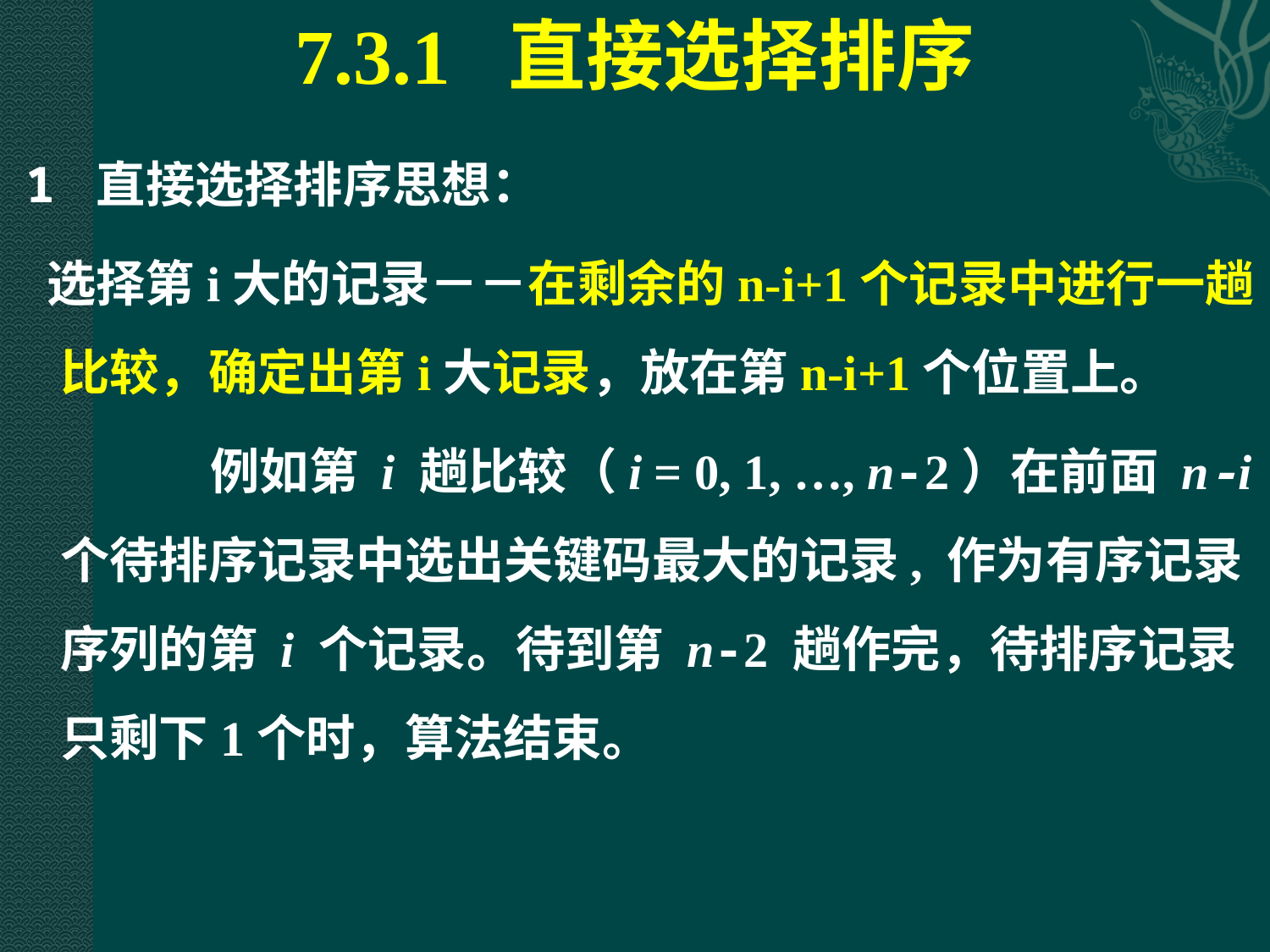

7.3.1  直接选择排序

 1 直接选择排序思想：
  选择第i大的记录－－在剩余的n-i+1个记录中进行一趟比较，确定出第i大记录，放在第n-i+1个位置上。
		 例如第 i 趟比较（i = 0, 1, …, n-2）在前面 n-i 个待排序记录中选出关键码最大的记录, 作为有序记录序列的第 i 个记录。待到第 n-2 趟作完，待排序记录只剩下1个时，算法结束。